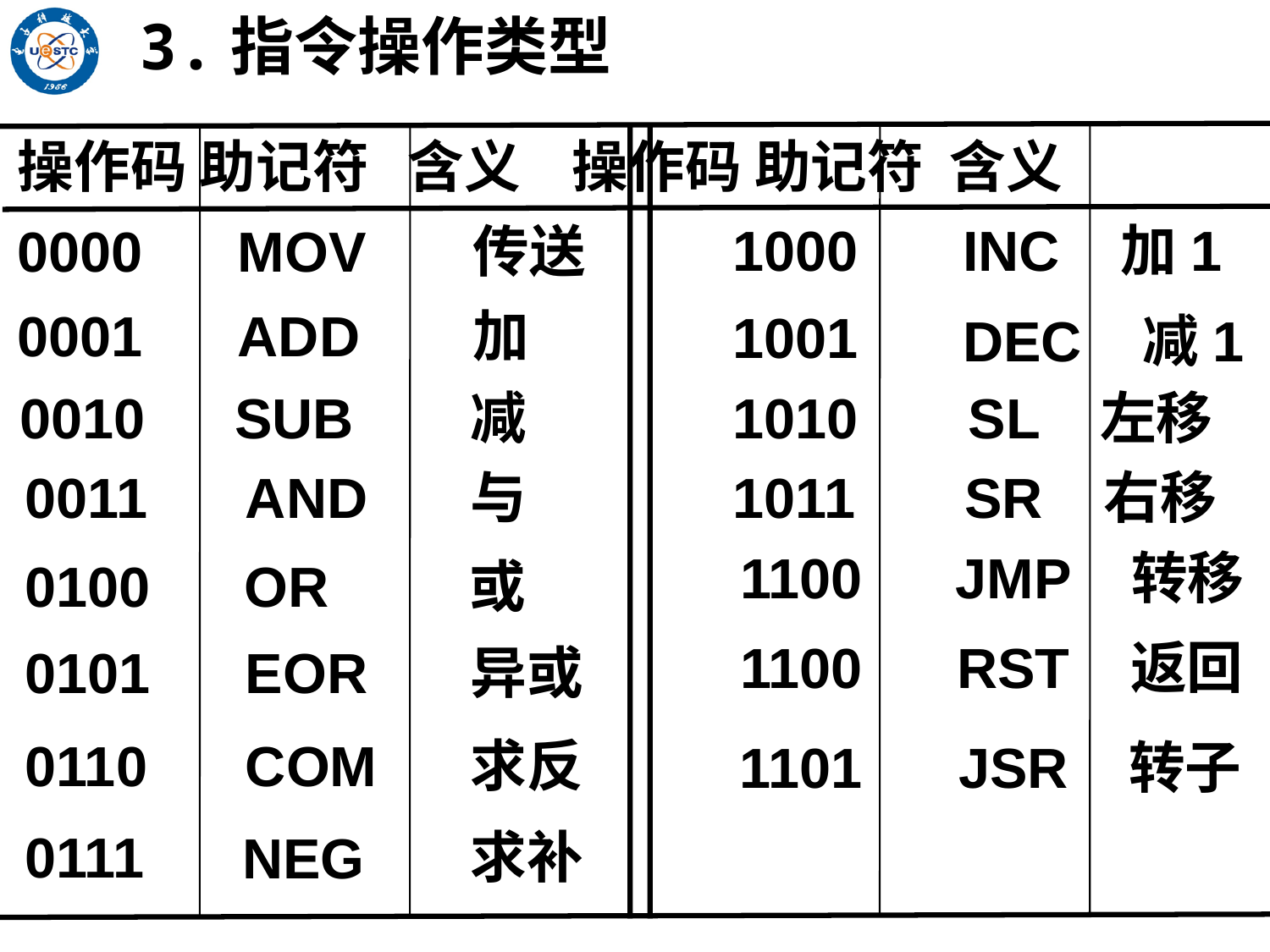

3.指令操作类型

操作码 助记符   含义    操作码 助记符  含义

1000
INC   加1
0000
MOV
传送
0001
ADD
加
1001
DEC   减1
0010
SUB
减
SL   左移
1010
0011
AND
与
1011
SR   右移
JMP   转移
1100
0100
OR
或
1100
RST   返回
0101
EOR
异或
0110
COM
求反
1101
JSR   转子
0111
求补
NEG